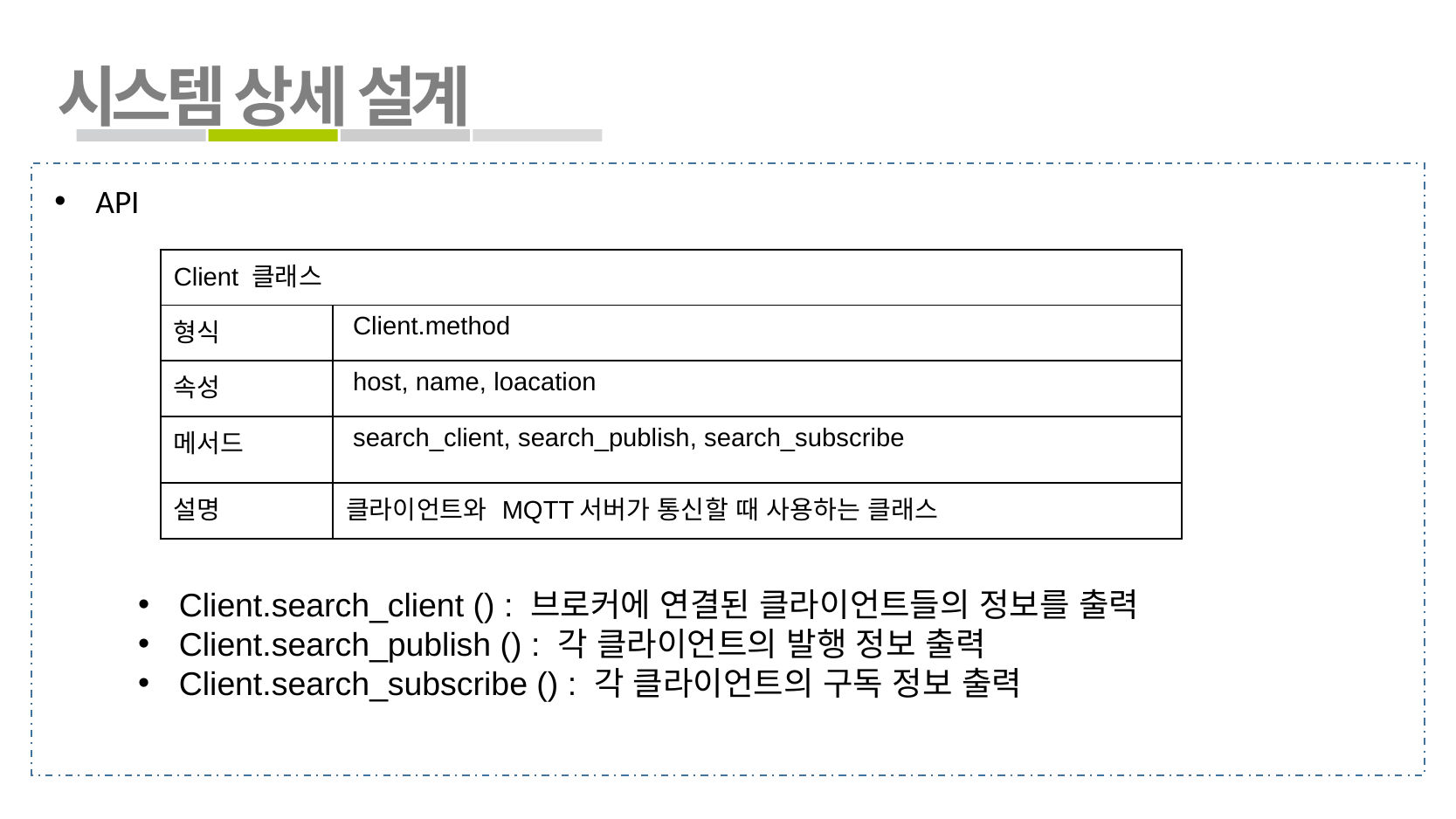

시스템 상세 설계

API
| Client 클래스 |  |
| --- | --- |
| 형식 | Client.method |
| 속성 | host, name, loacation |
| 메서드 | search\_client, search\_publish, search\_subscribe |
| 설명 | 클라이언트와 MQTT서버가 통신할 때 사용하는 클래스 |

Client.search_client () : 브로커에 연결된 클라이언트들의 정보를 출력
Client.search_publish () : 각 클라이언트의 발행 정보 출력
Client.search_subscribe () : 각 클라이언트의 구독 정보 출력